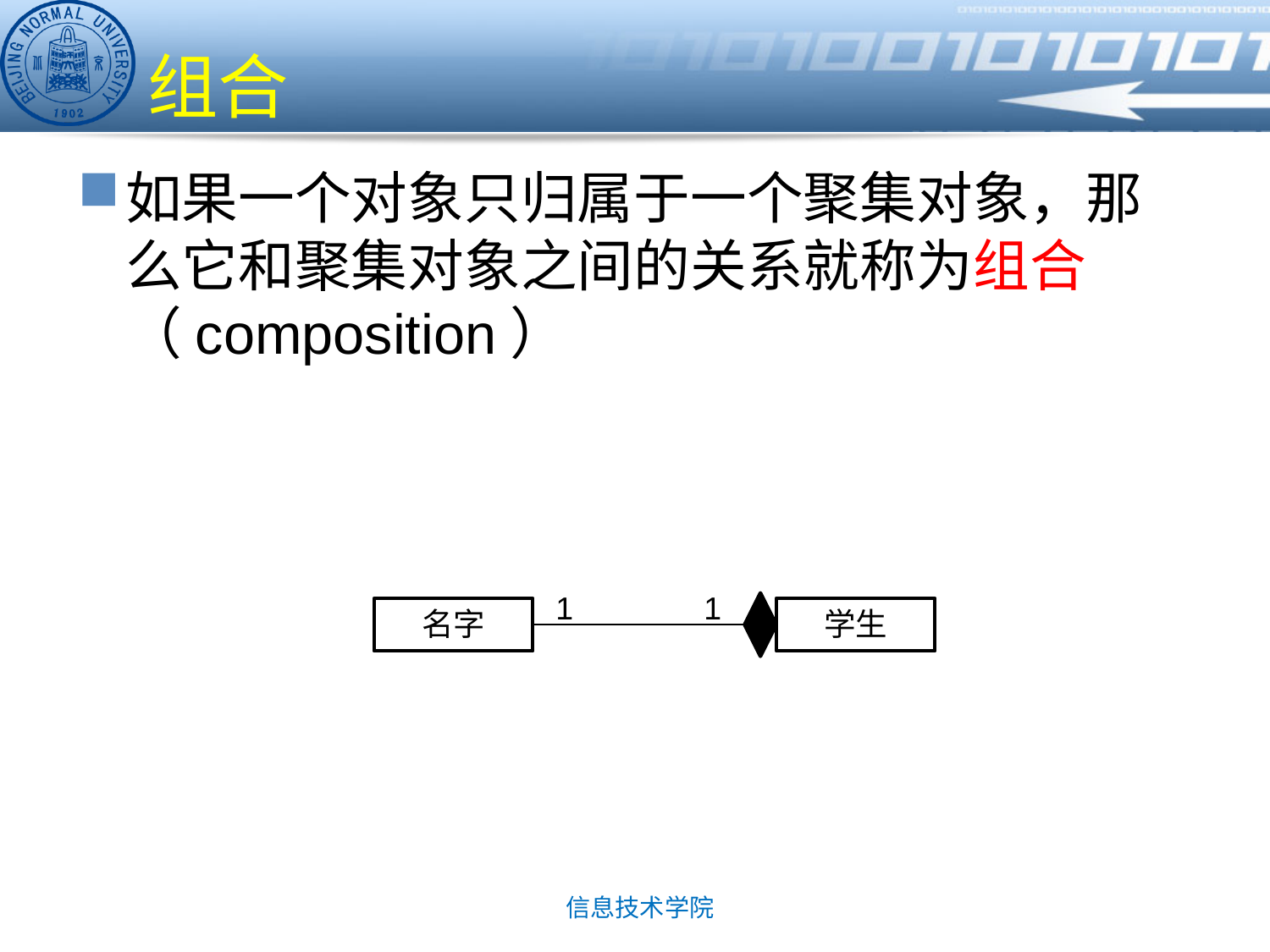

# 组合
如果一个对象只归属于一个聚集对象，那么它和聚集对象之间的关系就称为组合（composition）

1
1

名字

学生
7